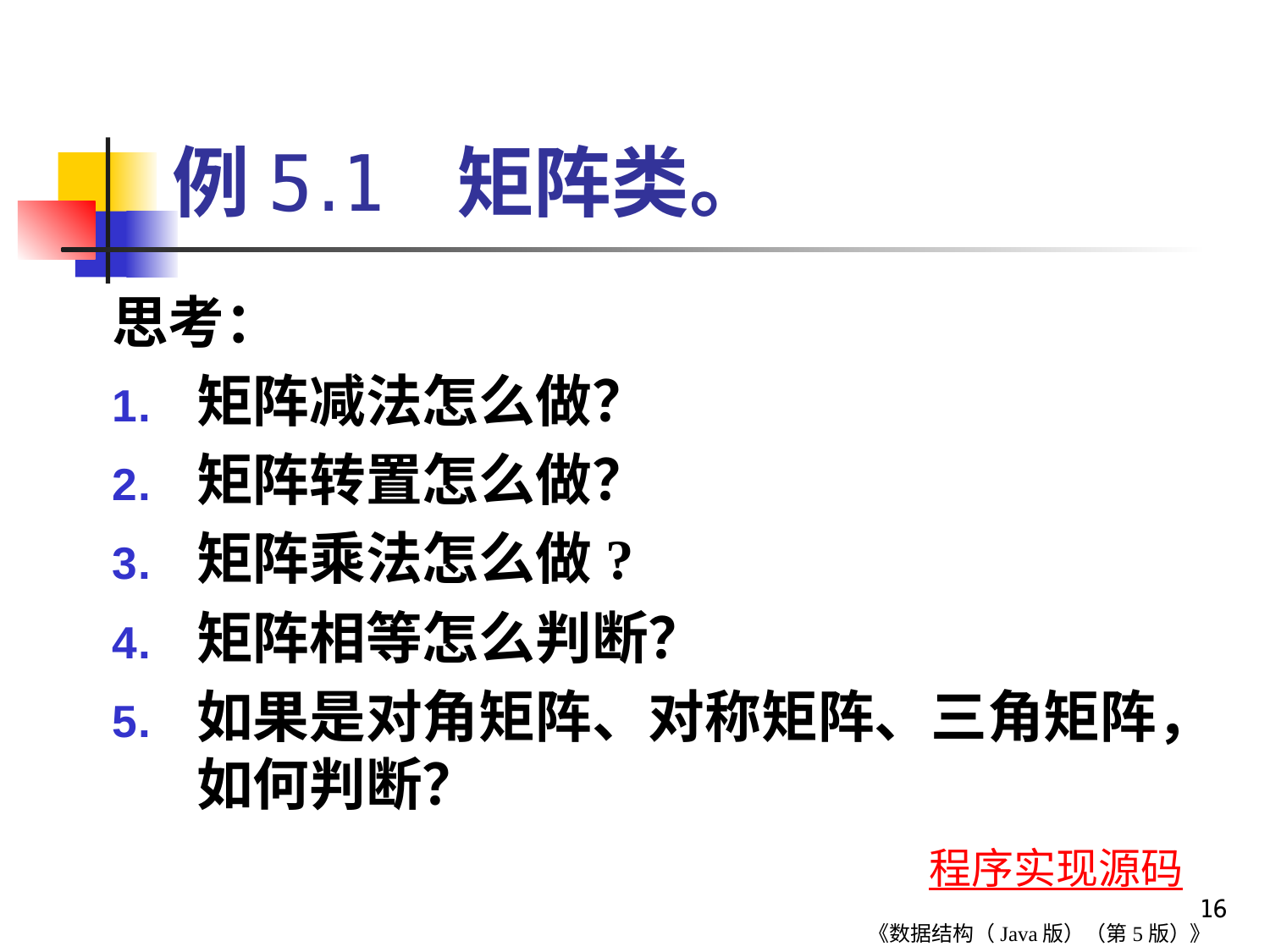

# 例5.1  矩阵类。
思考：
矩阵减法怎么做？
矩阵转置怎么做？
矩阵乘法怎么做?
矩阵相等怎么判断？
如果是对角矩阵、对称矩阵、三角矩阵，如何判断？

程序实现源码
16
《数据结构（Java版）（第5版）》